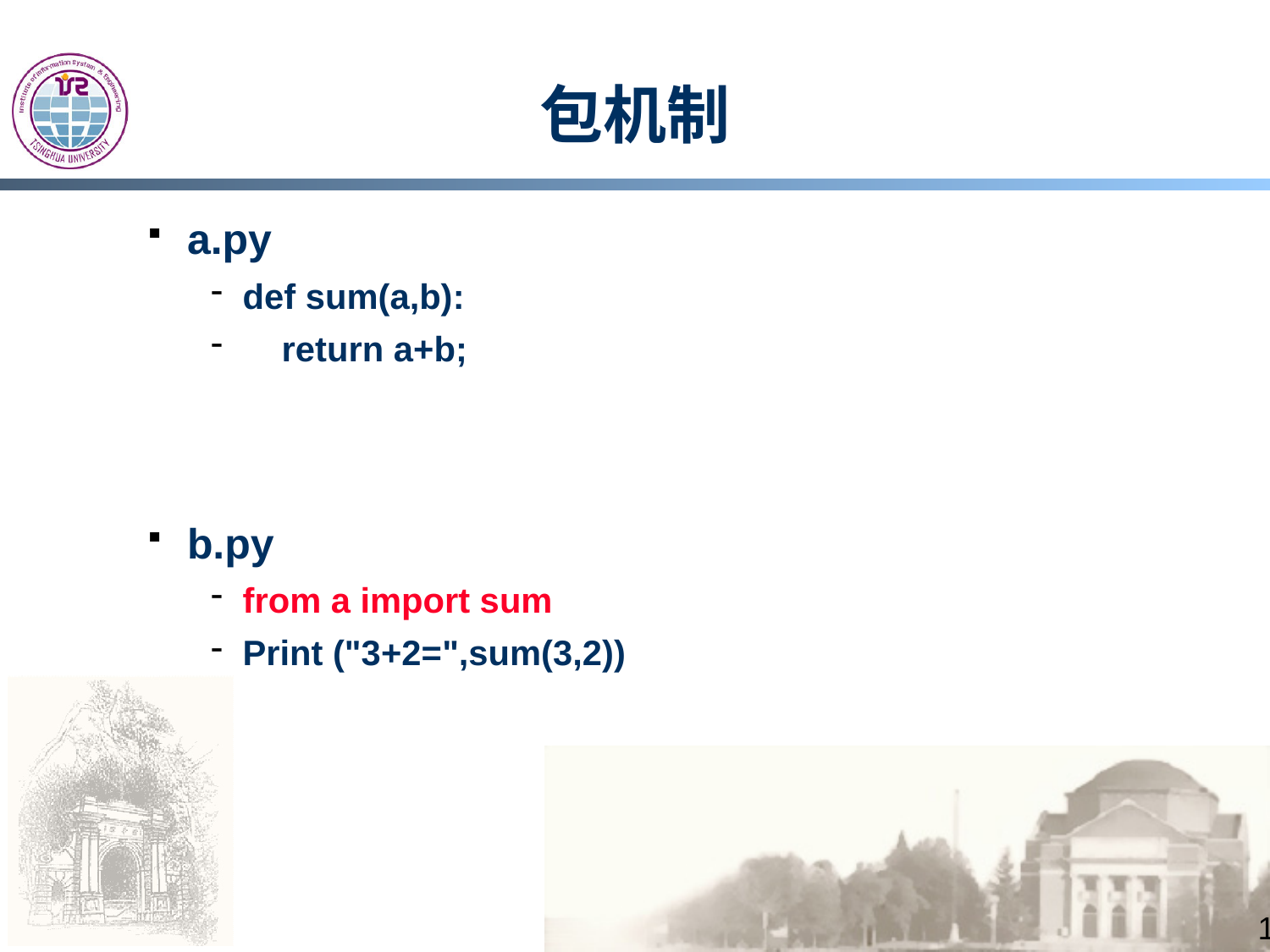

# 包机制
a.py
def sum(a,b):
    return a+b;

b.py
from a import sum
Print ("3+2=",sum(3,2))